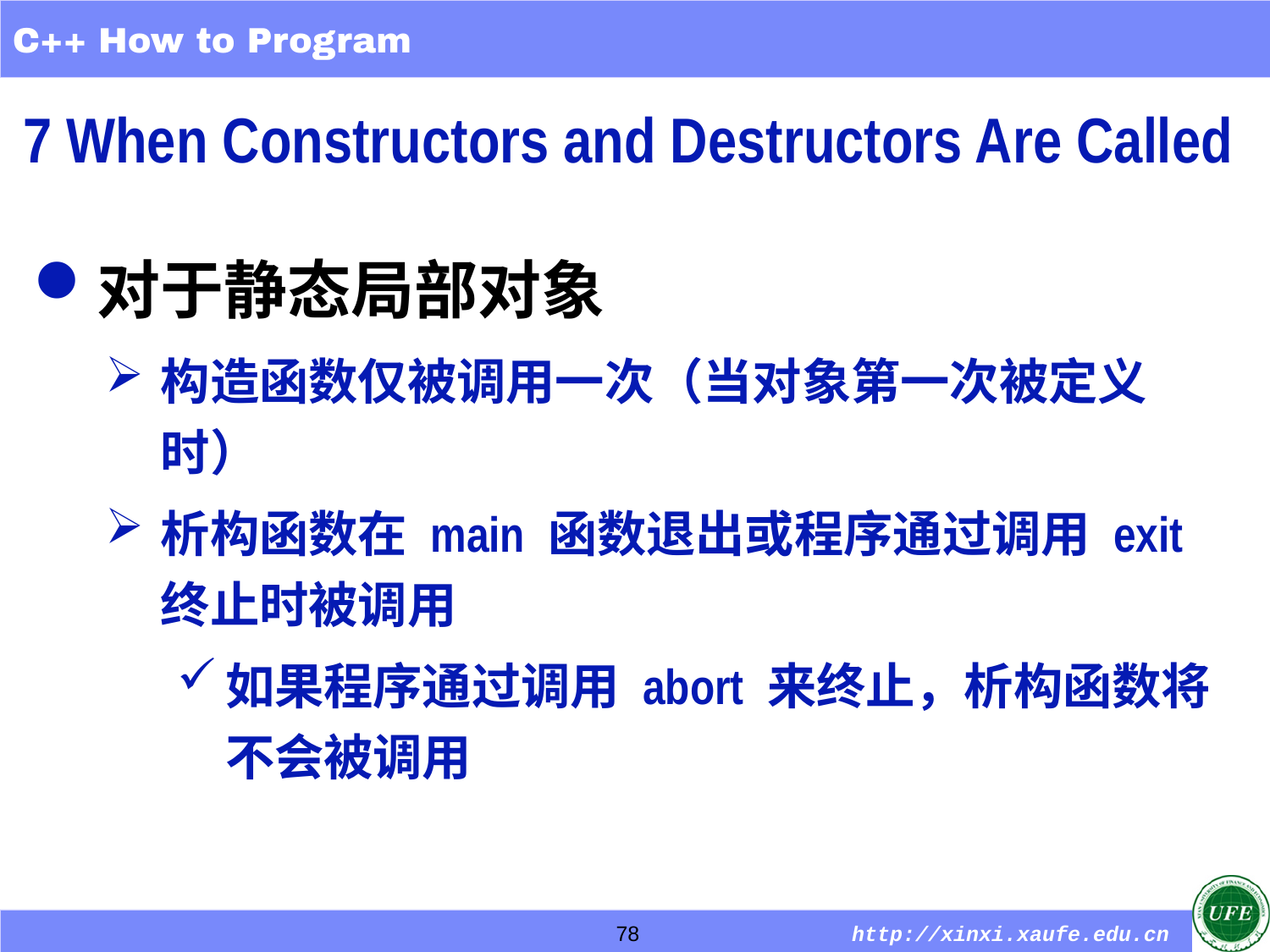

7 When Constructors and Destructors Are Called
对于静态局部对象
构造函数仅被调用一次（当对象第一次被定义时）
析构函数在 main 函数退出或程序通过调用 exit 终止时被调用
如果程序通过调用 abort 来终止，析构函数将不会被调用
78